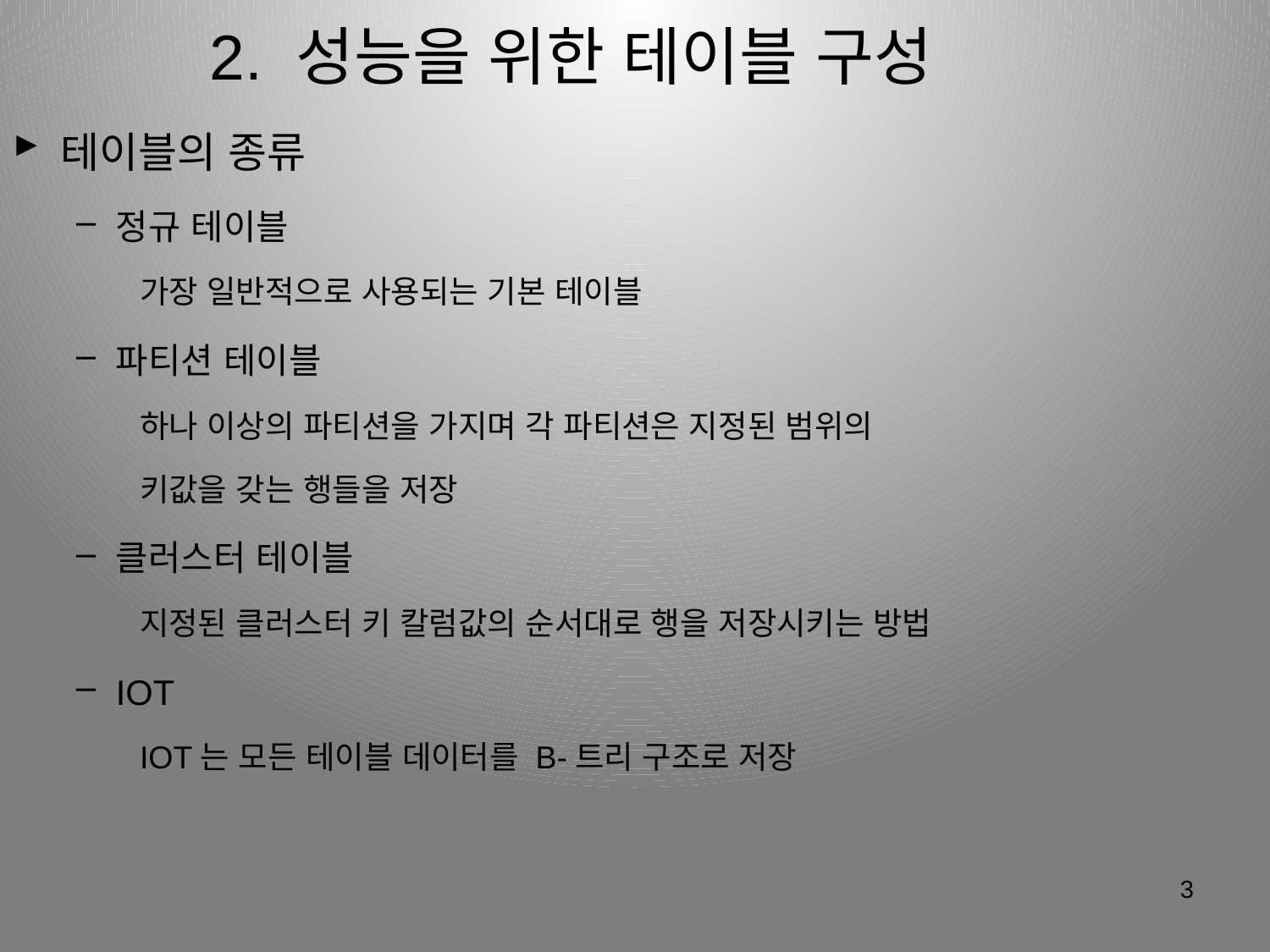

2. 성능을 위한 테이블 구성
테이블의 종류
정규 테이블
가장 일반적으로 사용되는 기본 테이블
파티션 테이블
하나 이상의 파티션을 가지며 각 파티션은 지정된 범위의
키값을 갖는 행들을 저장
클러스터 테이블
지정된 클러스터 키 칼럼값의 순서대로 행을 저장시키는 방법
IOT
IOT는 모든 테이블 데이터를 B-트리 구조로 저장

3